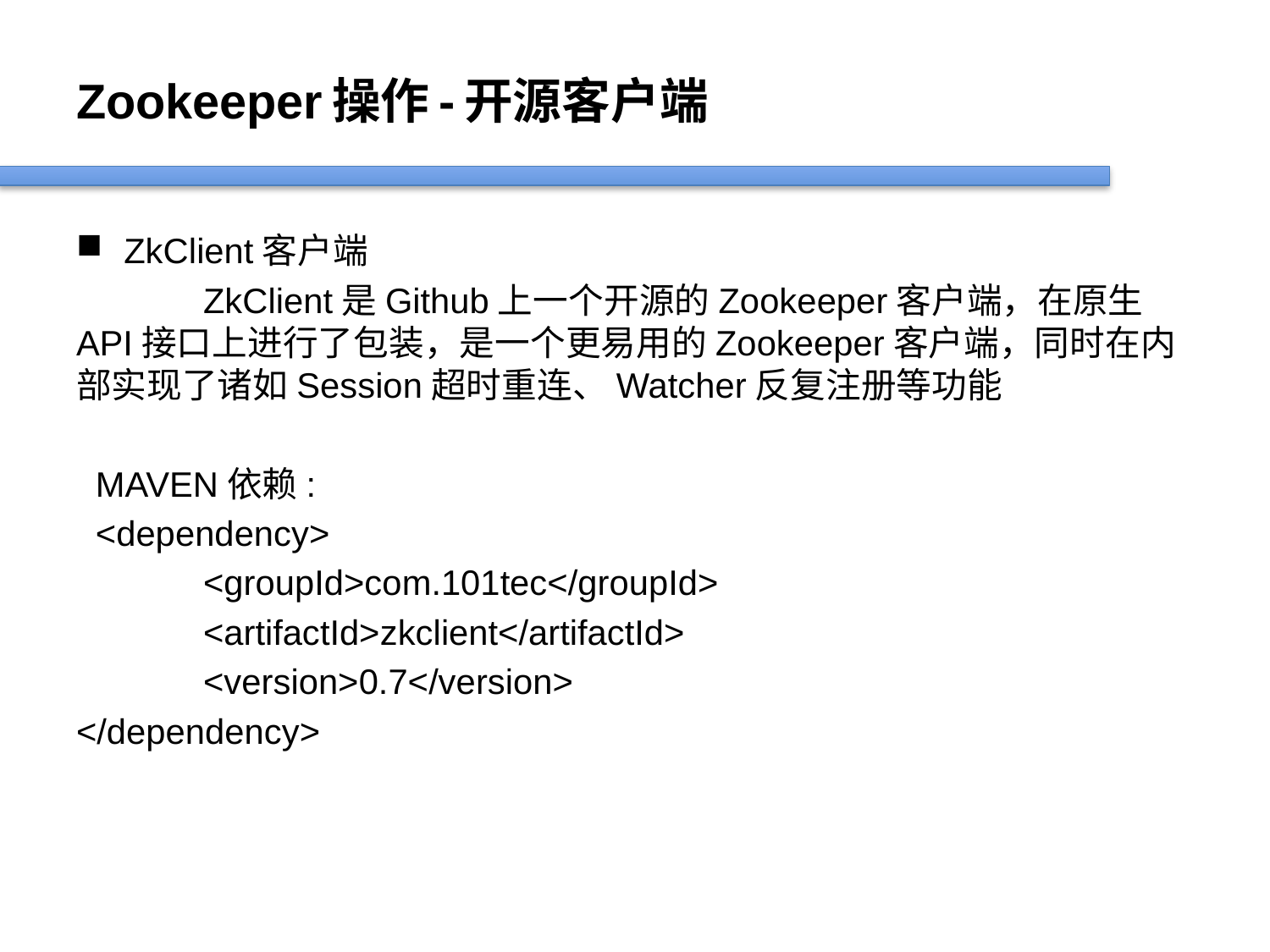

# Zookeeper操作-开源客户端
ZkClient客户端
  	ZkClient是Github上一个开源的Zookeeper客户端，在原生API接口上进行了包装，是一个更易用的Zookeeper客户端，同时在内部实现了诸如Session超时重连、Watcher反复注册等功能

  MAVEN依赖:
  <dependency>
	<groupId>com.101tec</groupId>
	<artifactId>zkclient</artifactId>
  	<version>0.7</version>
</dependency>